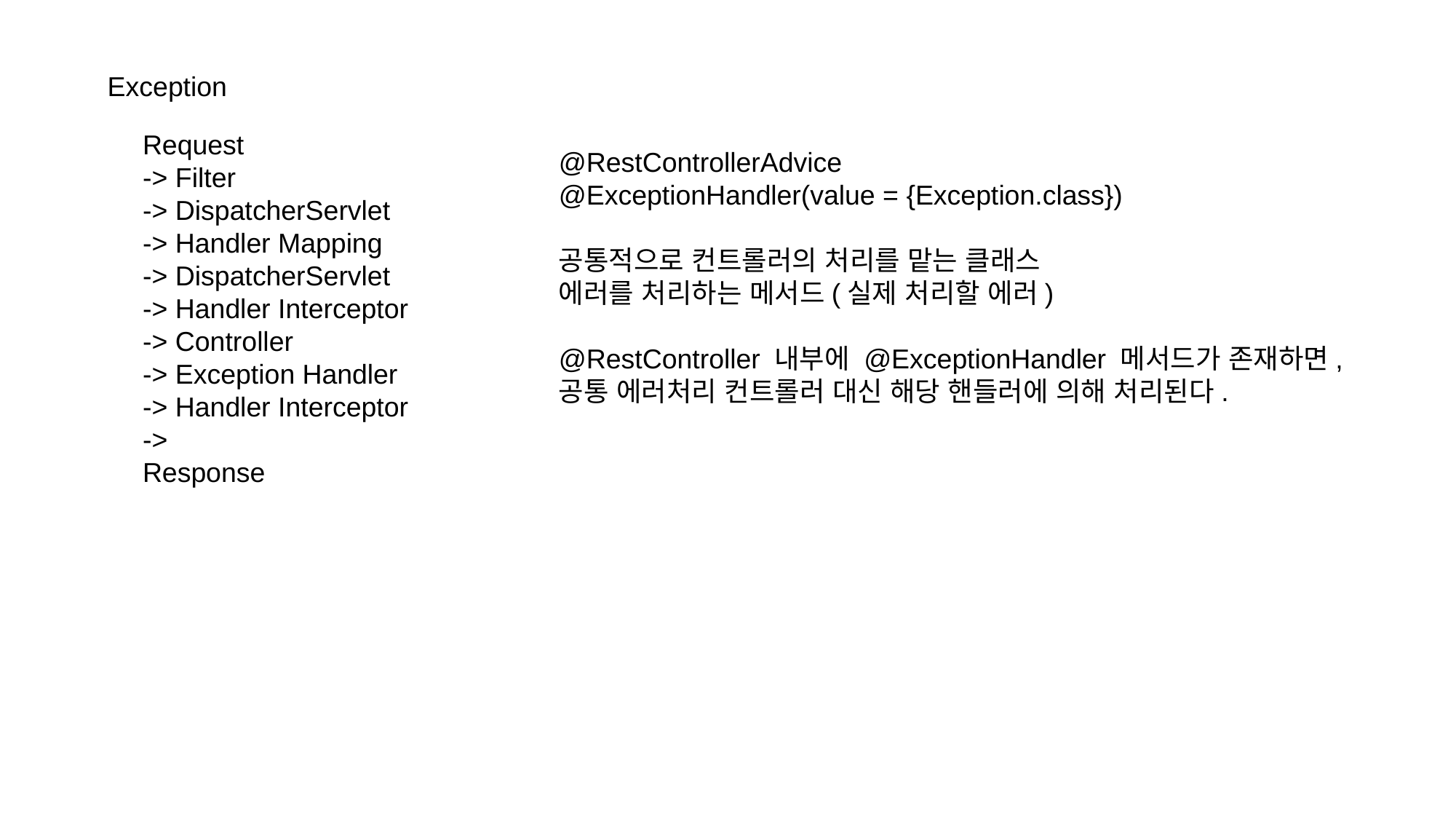

Exception
Request
-> Filter
-> DispatcherServlet
-> Handler Mapping
-> DispatcherServlet
-> Handler Interceptor
-> Controller
-> Exception Handler
-> Handler Interceptor
->
Response
@RestControllerAdvice
@ExceptionHandler(value = {Exception.class})

공통적으로 컨트롤러의 처리를 맡는 클래스
에러를 처리하는 메서드(실제 처리할 에러)

@RestController 내부에 @ExceptionHandler 메서드가 존재하면,
공통 에러처리 컨트롤러 대신 해당 핸들러에 의해 처리된다.